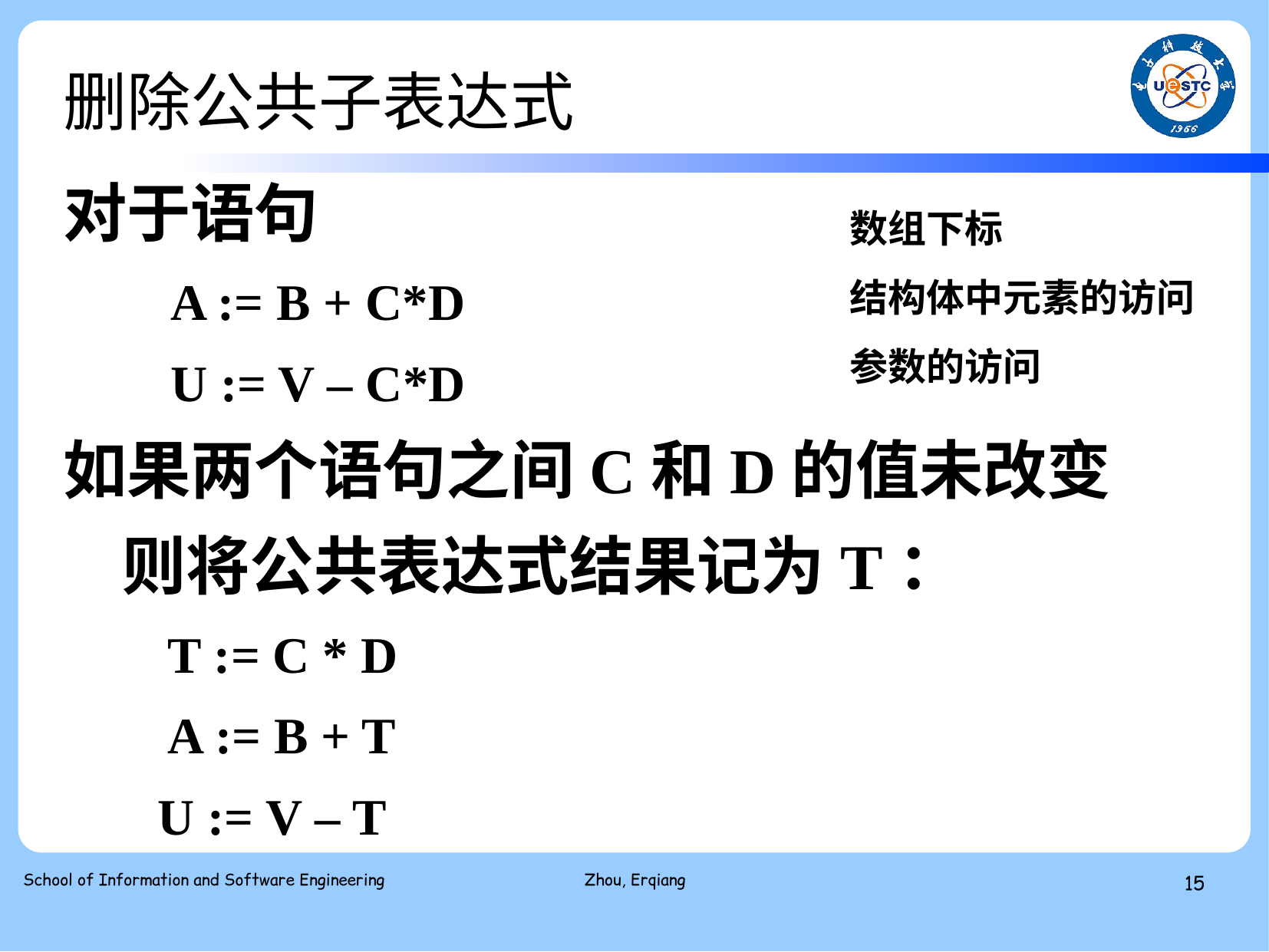

# 删除公共子表达式
对于语句
	     A := B + C*D
	     U := V – C*D
如果两个语句之间C和D的值未改变
   则将公共表达式结果记为T：
	  T := C * D
	  A := B + T
	    U := V – T
数组下标
结构体中元素的访问
参数的访问
 School of Information and Software Engineering
Zhou, Erqiang
15